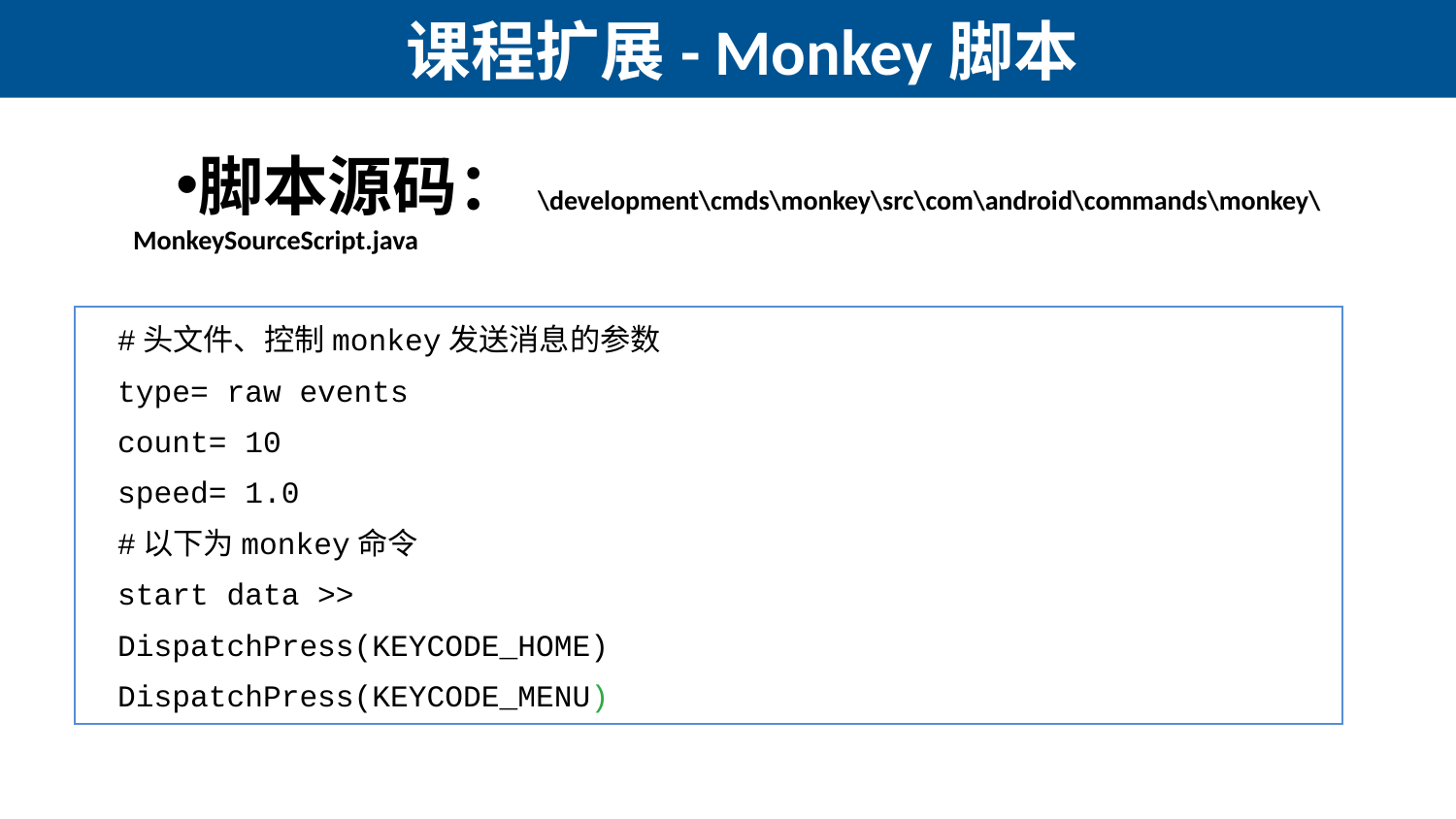

# 课程扩展- Monkey脚本
脚本源码：\development\cmds\monkey\src\com\android\commands\monkey\MonkeySourceScript.java
#头文件、控制monkey发送消息的参数
type= raw events
count= 10
speed= 1.0
#以下为monkey命令
start data >>
DispatchPress(KEYCODE_HOME)
DispatchPress(KEYCODE_MENU)